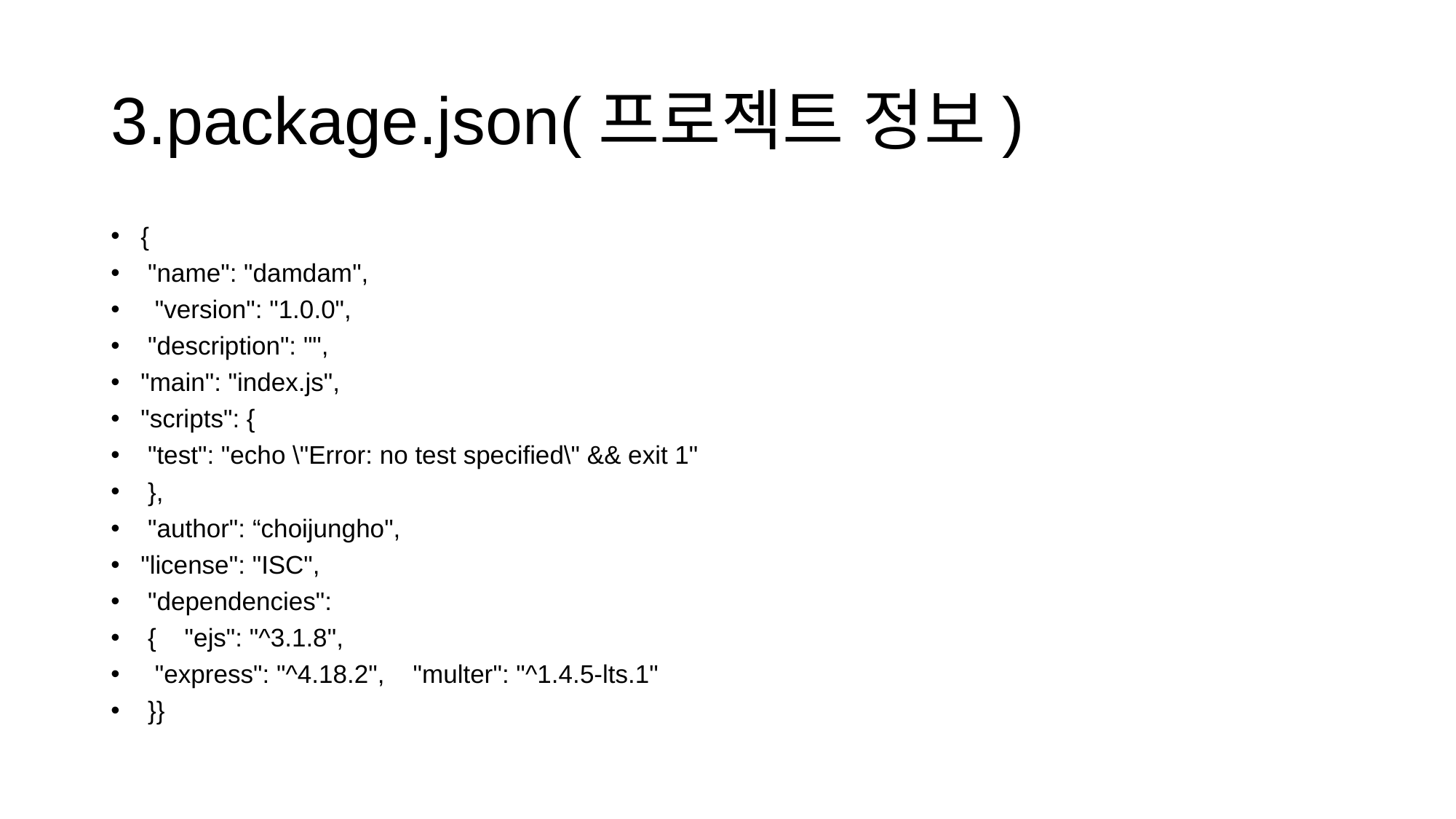

# 3.package.json(프로젝트 정보)
{
 "name": "damdam",
  "version": "1.0.0",
 "description": "",
"main": "index.js",
"scripts": {
 "test": "echo \"Error: no test specified\" && exit 1"
 },
 "author": “choijungho",
"license": "ISC",
 "dependencies":
 {    "ejs": "^3.1.8",
  "express": "^4.18.2",    "multer": "^1.4.5-lts.1"
 }}